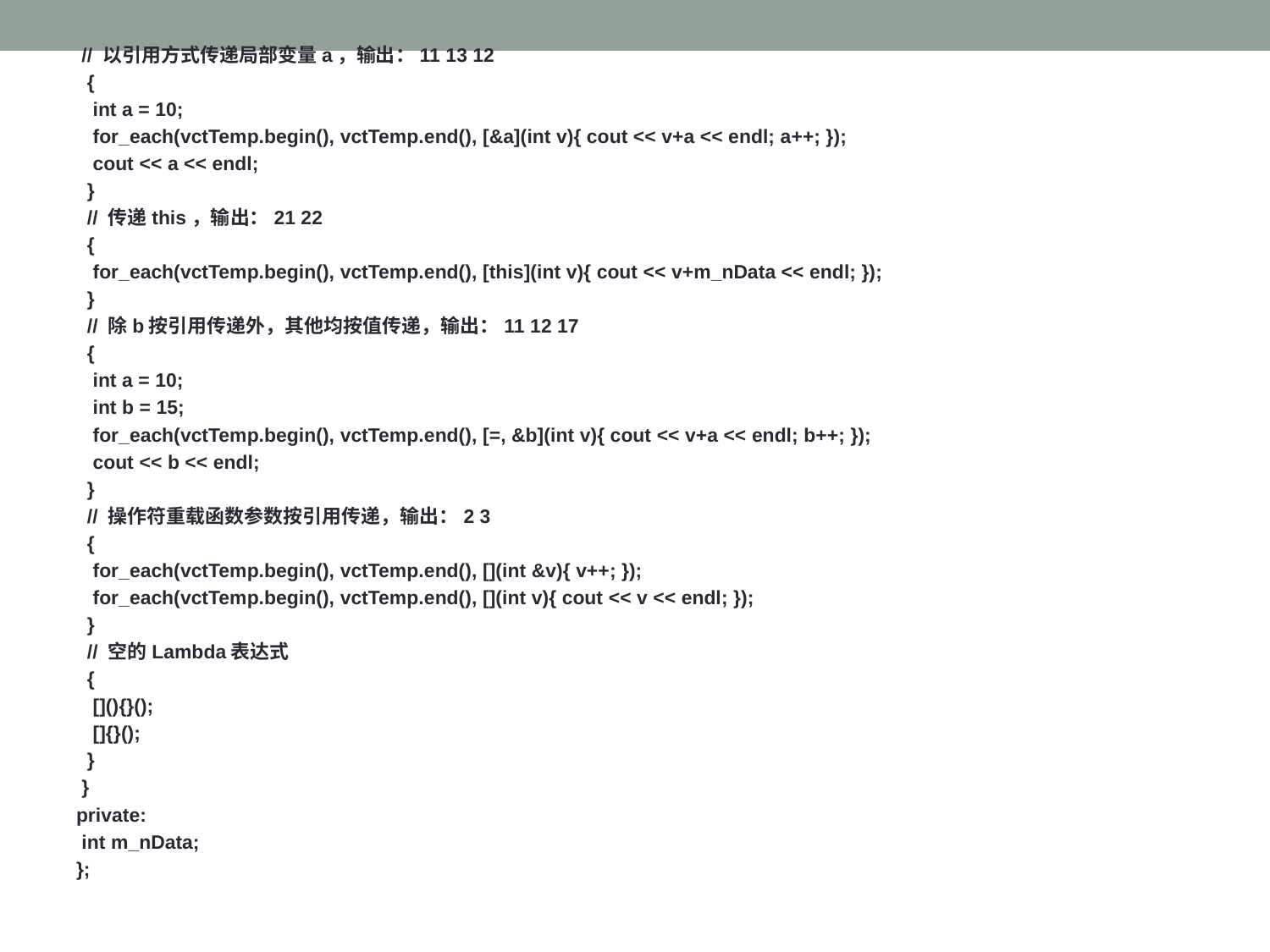

// 以引用方式传递局部变量a，输出：11 13 12
  {
   int a = 10;
   for_each(vctTemp.begin(), vctTemp.end(), [&a](int v){ cout << v+a << endl; a++; });
   cout << a << endl;
  }
  // 传递this，输出：21 22
  {
   for_each(vctTemp.begin(), vctTemp.end(), [this](int v){ cout << v+m_nData << endl; });
  }
  // 除b按引用传递外，其他均按值传递，输出：11 12 17
  {
   int a = 10;
   int b = 15;
   for_each(vctTemp.begin(), vctTemp.end(), [=, &b](int v){ cout << v+a << endl; b++; });
   cout << b << endl;
  }
  // 操作符重载函数参数按引用传递，输出：2 3
  {
   for_each(vctTemp.begin(), vctTemp.end(), [](int &v){ v++; });
   for_each(vctTemp.begin(), vctTemp.end(), [](int v){ cout << v << endl; });
  }
  // 空的Lambda表达式
  {
   [](){}();
   []{}();
  }
 }
private:
 int m_nData;
};
#